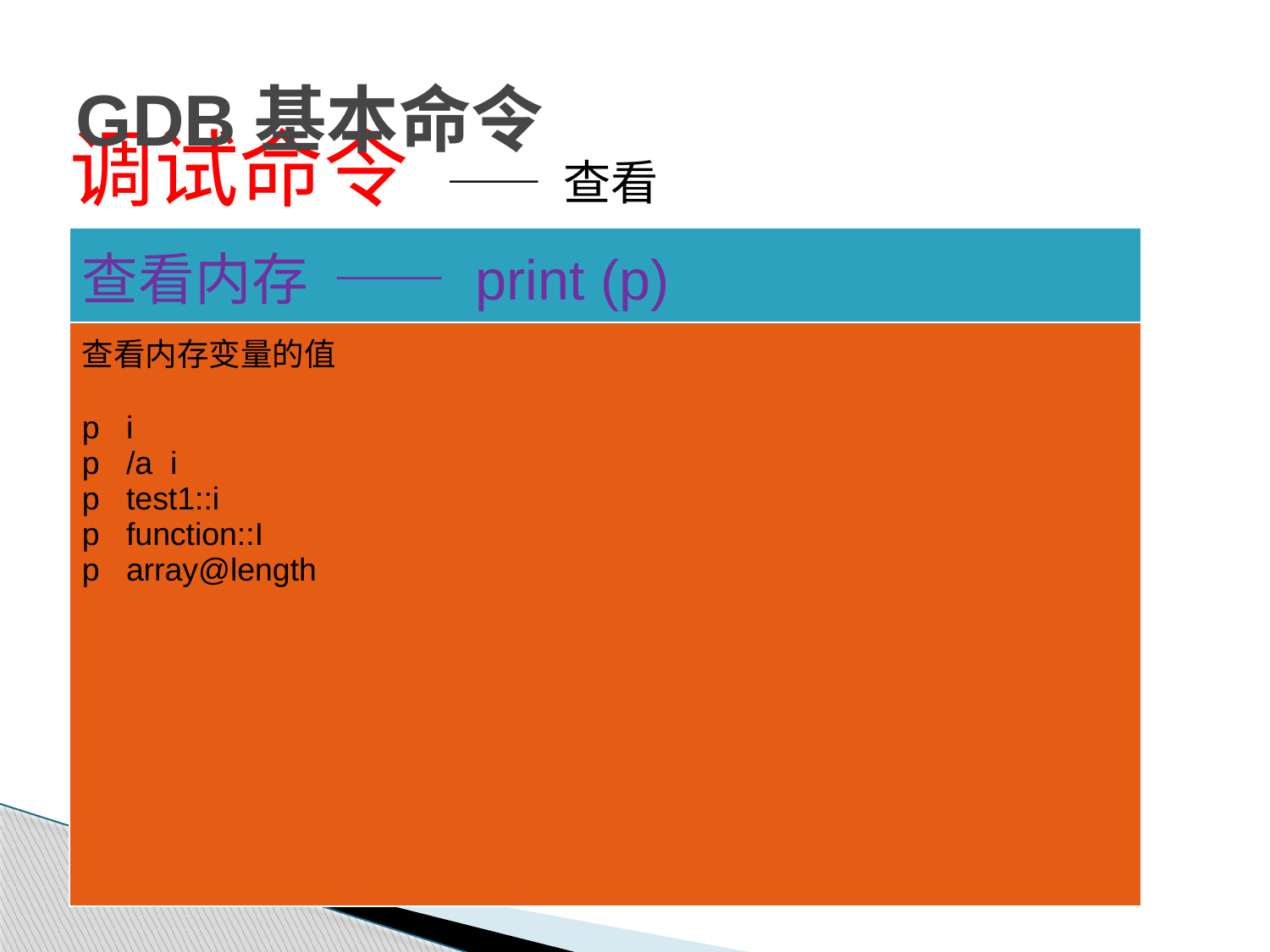

# GDB基本命令
调试命令  ——  查看

| 查看内存 —— print (p) |
| --- |
| 查看内存变量的值 p i p /a i p test1::i p function::I p array@length |